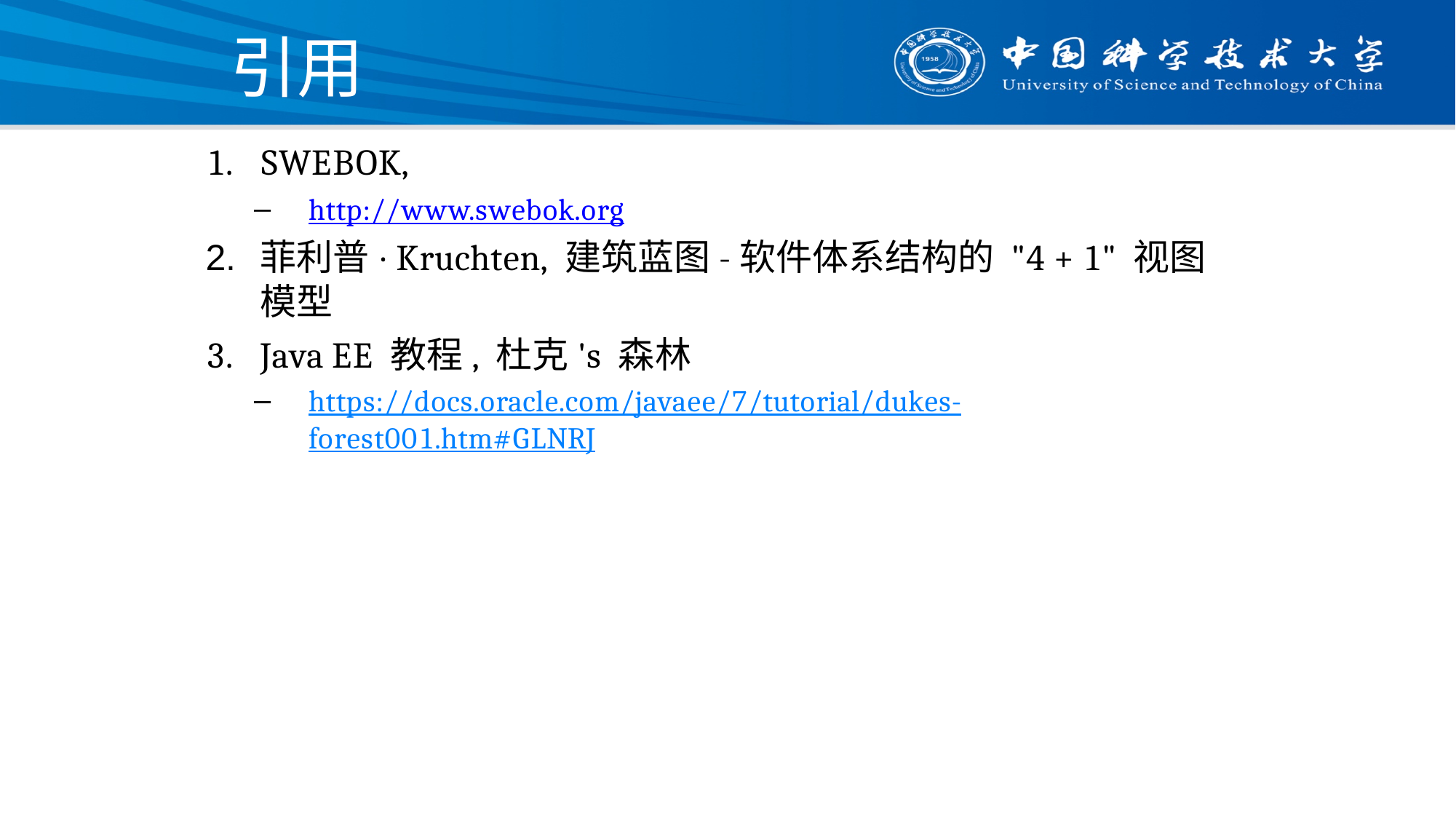

# 引用
SWEBOK,
http://www.swebok.org
菲利普· Kruchten, 建筑蓝图-软件体系结构的 "4 + 1" 视图模型
Java EE 教程, 杜克's 森林
https://docs.oracle.com/javaee/7/tutorial/dukes-forest001.htm#GLNRJ